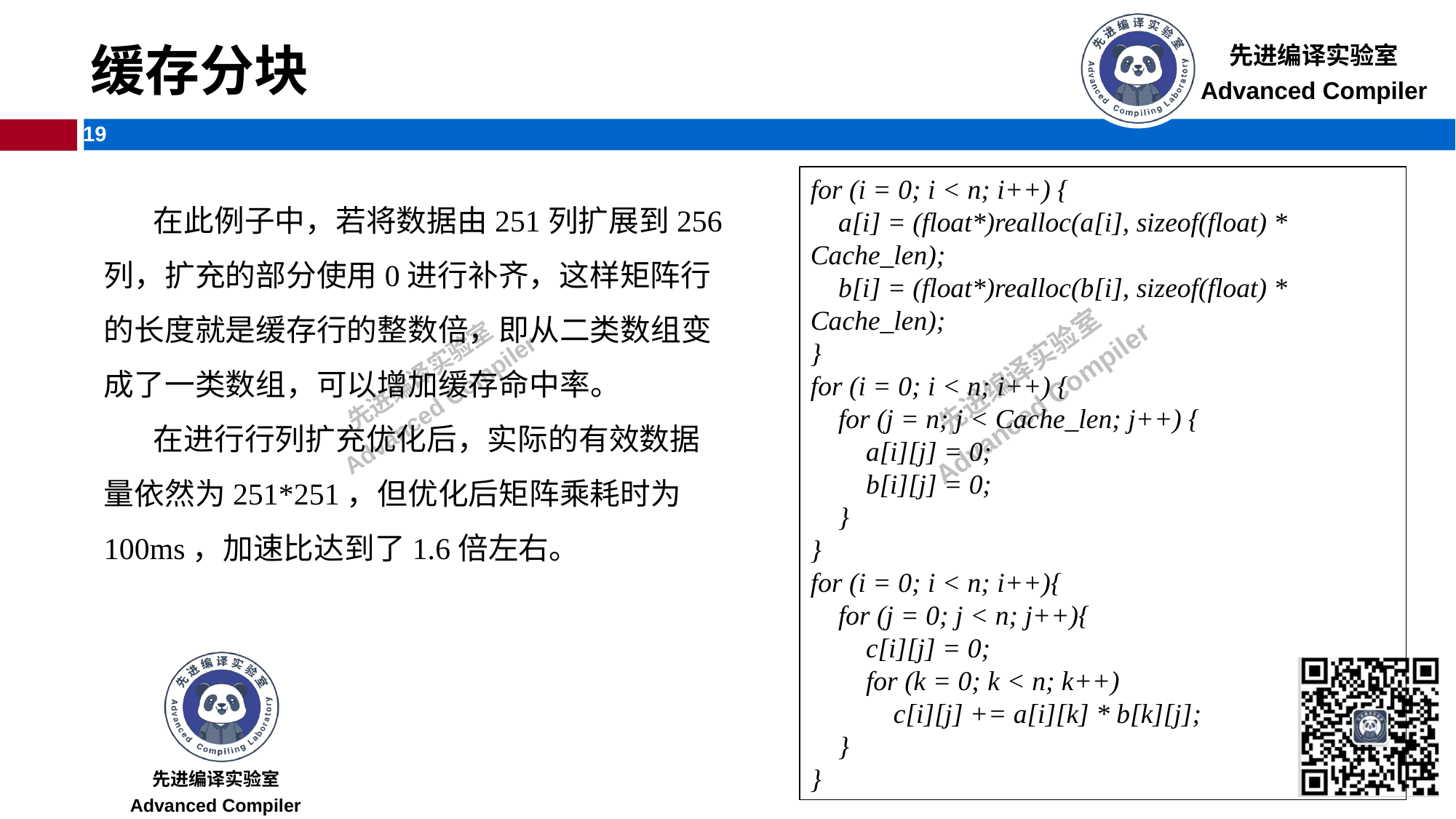

# 缓存分块
for (i = 0; i < n; i++) {
    a[i] = (float*)realloc(a[i], sizeof(float) * Cache_len);
    b[i] = (float*)realloc(b[i], sizeof(float) * Cache_len);
}
for (i = 0; i < n; i++) {
    for (j = n; j < Cache_len; j++) {
        a[i][j] = 0;
        b[i][j] = 0;
    }
}
for (i = 0; i < n; i++){
    for (j = 0; j < n; j++){
        c[i][j] = 0;
        for (k = 0; k < n; k++)
            c[i][j] += a[i][k] * b[k][j];
    }
}
    在此例子中，若将数据由251列扩展到256列，扩充的部分使用0进行补齐，这样矩阵行的长度就是缓存行的整数倍，即从二类数组变成了一类数组，可以增加缓存命中率。
    在进行行列扩充优化后，实际的有效数据量依然为251*251，但优化后矩阵乘耗时为100ms，加速比达到了1.6倍左右。